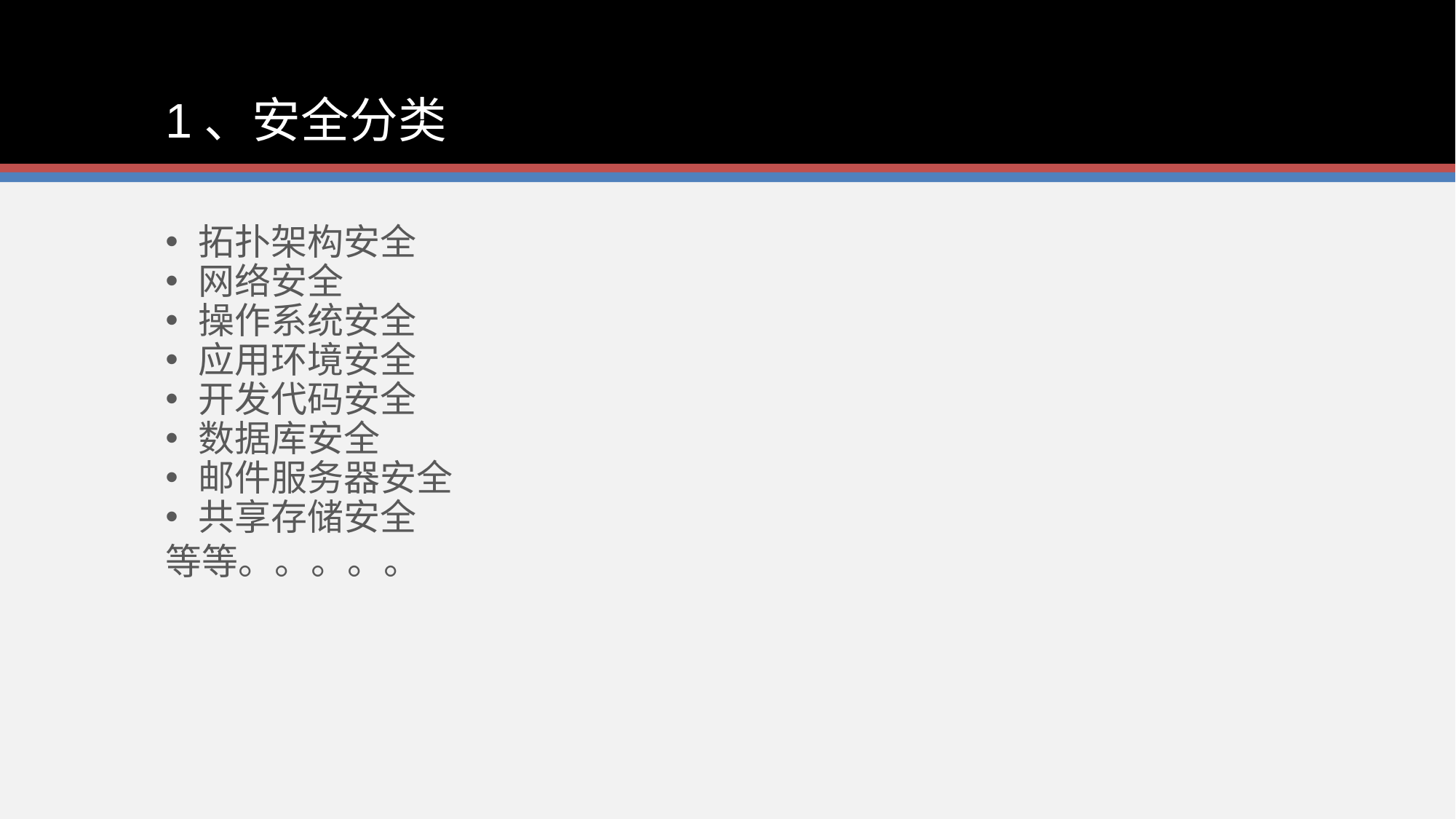

1、安全分类
拓扑架构安全
网络安全
操作系统安全
应用环境安全
开发代码安全
数据库安全
邮件服务器安全
共享存储安全
等等。。。。。